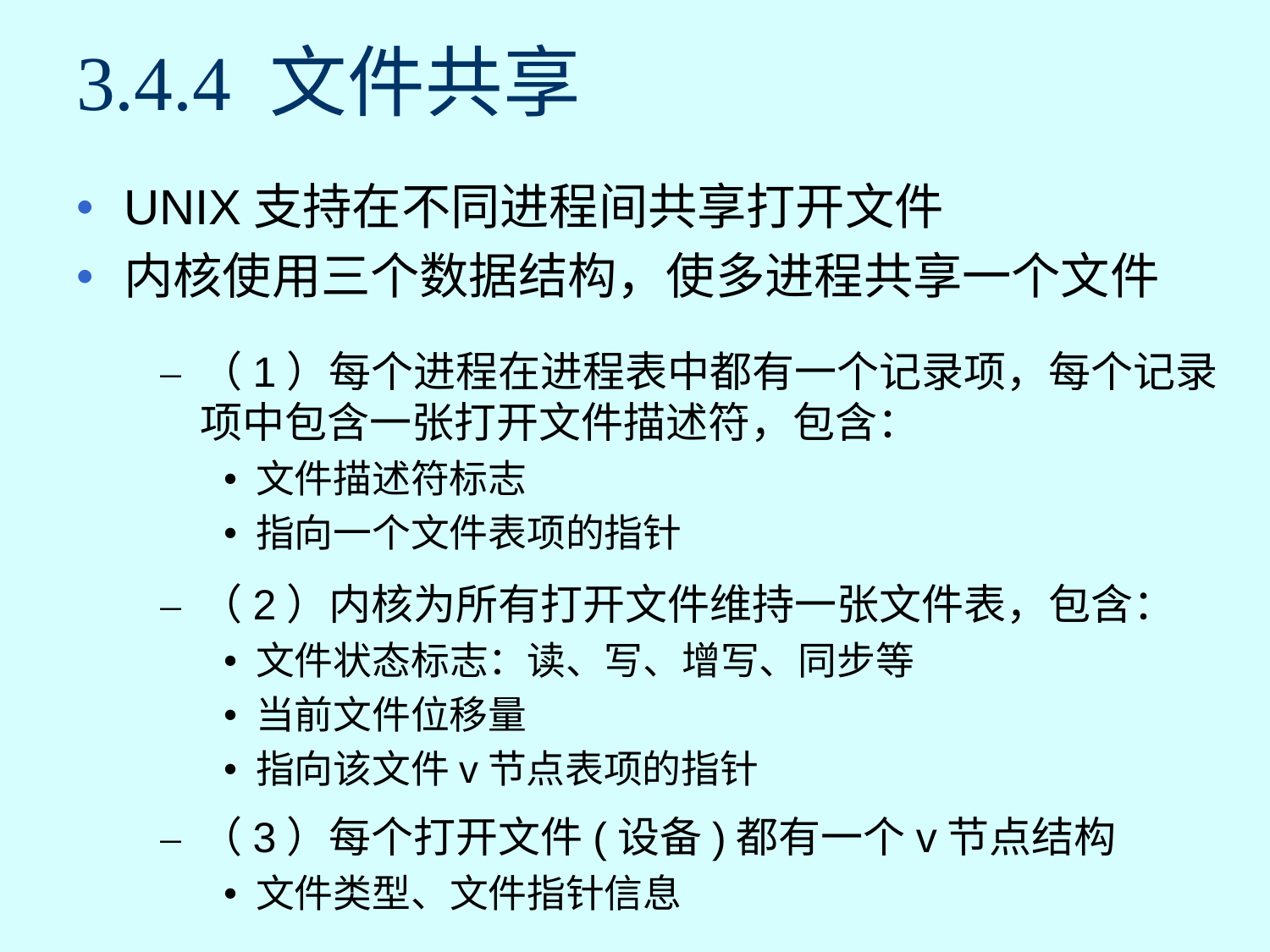

# 3.4.4 文件共享
UNIX支持在不同进程间共享打开文件
内核使用三个数据结构，使多进程共享一个文件
（1）每个进程在进程表中都有一个记录项，每个记录项中包含一张打开文件描述符，包含：
文件描述符标志
指向一个文件表项的指针
（2）内核为所有打开文件维持一张文件表，包含：
文件状态标志：读、写、增写、同步等
当前文件位移量
指向该文件v节点表项的指针
（3）每个打开文件(设备)都有一个v节点结构
文件类型、文件指针信息
52